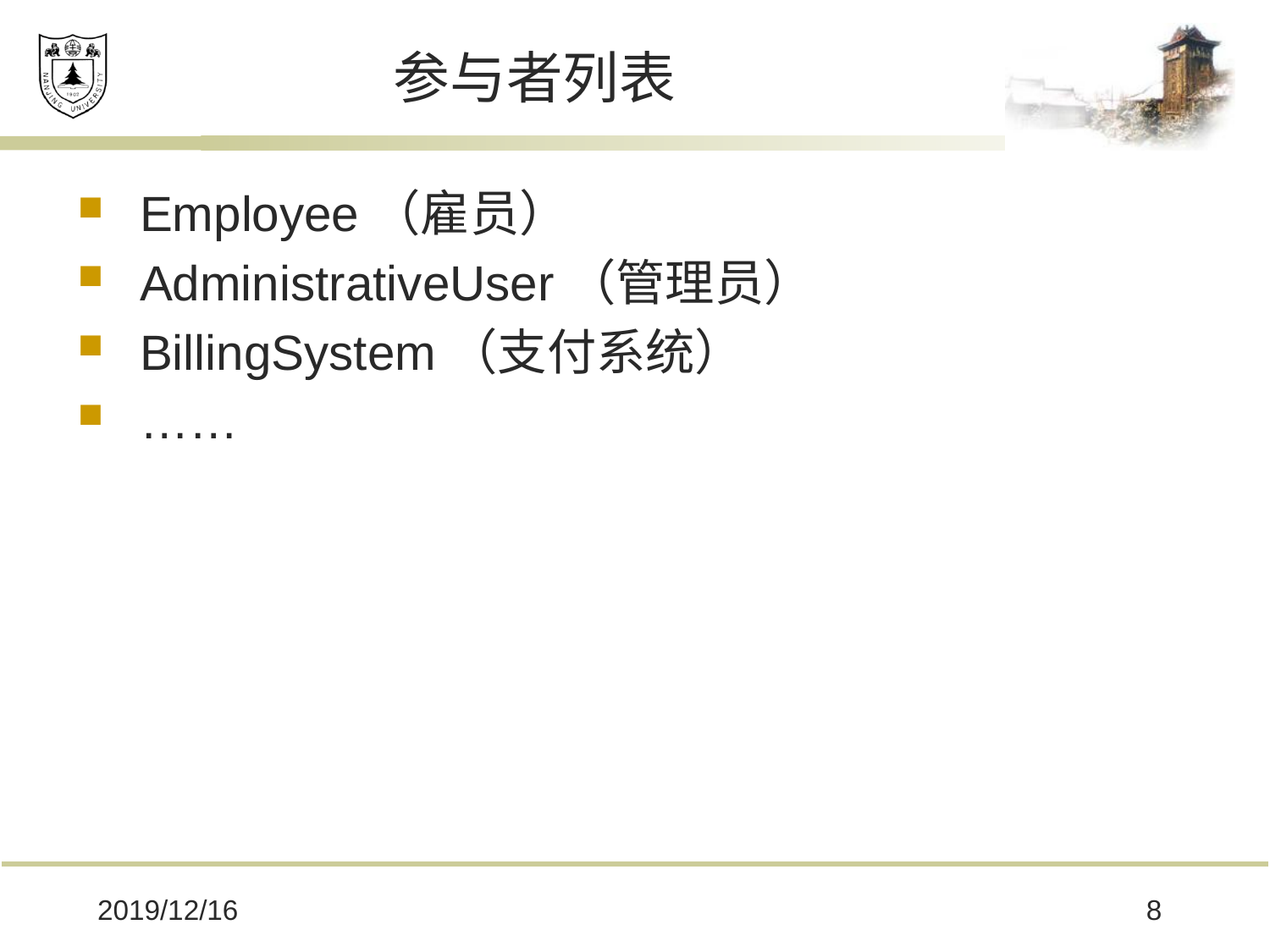

# 参与者列表
Employee（雇员）
AdministrativeUser（管理员）
BillingSystem（支付系统）
……

2019/12/16
8